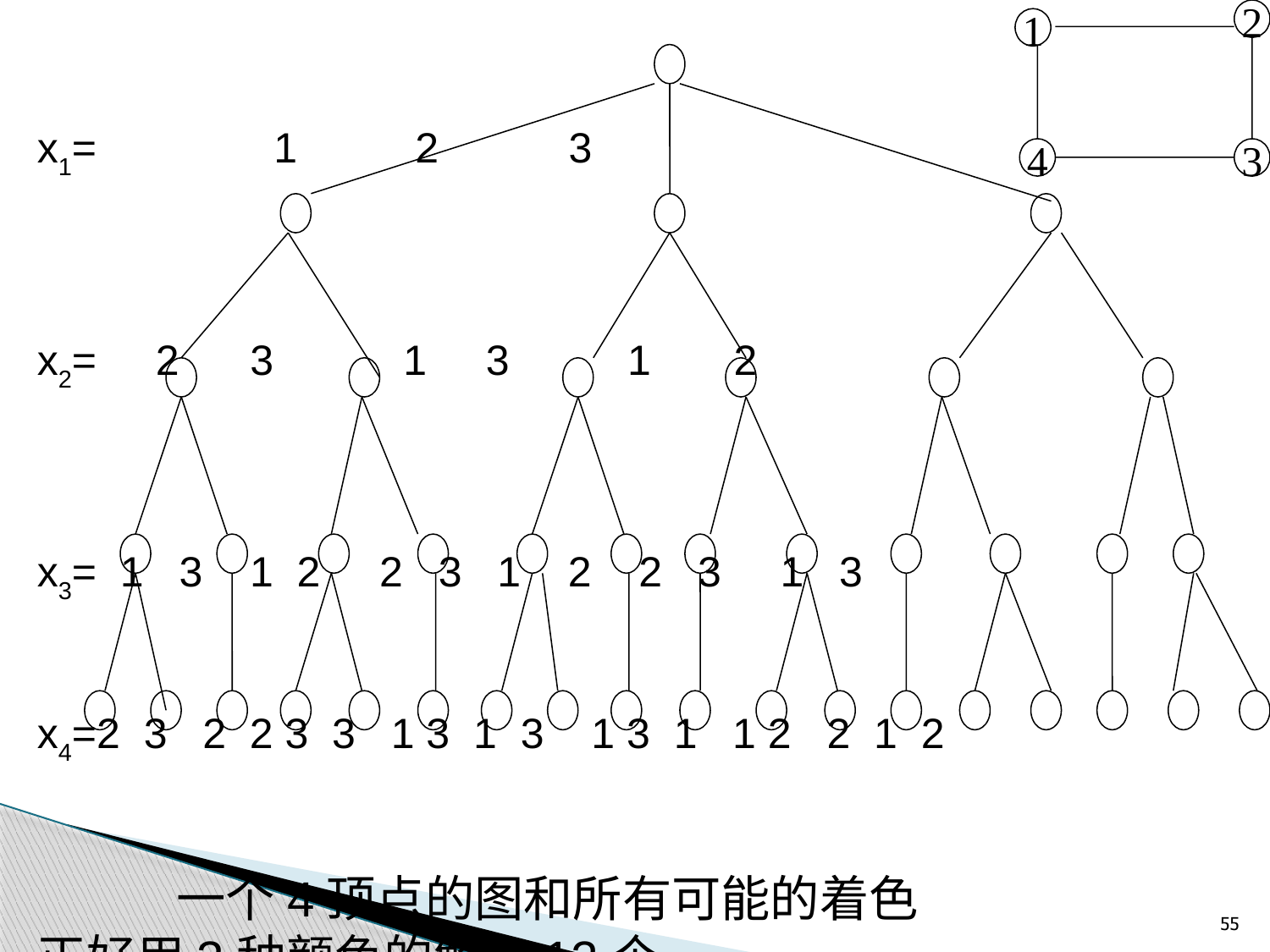

2
1

4
3

x1=               1          2           3

x2=     2      3           1     3          1       2

x3=  1   3    1  2     2   3   1    2    2   3     1   3

x4=2  3   2  2 3  3   1 3  1  3    1 3  1   1 2   2  1  2

            一个4顶点的图和所有可能的着色
正好用3种颜色的解有12个。
55